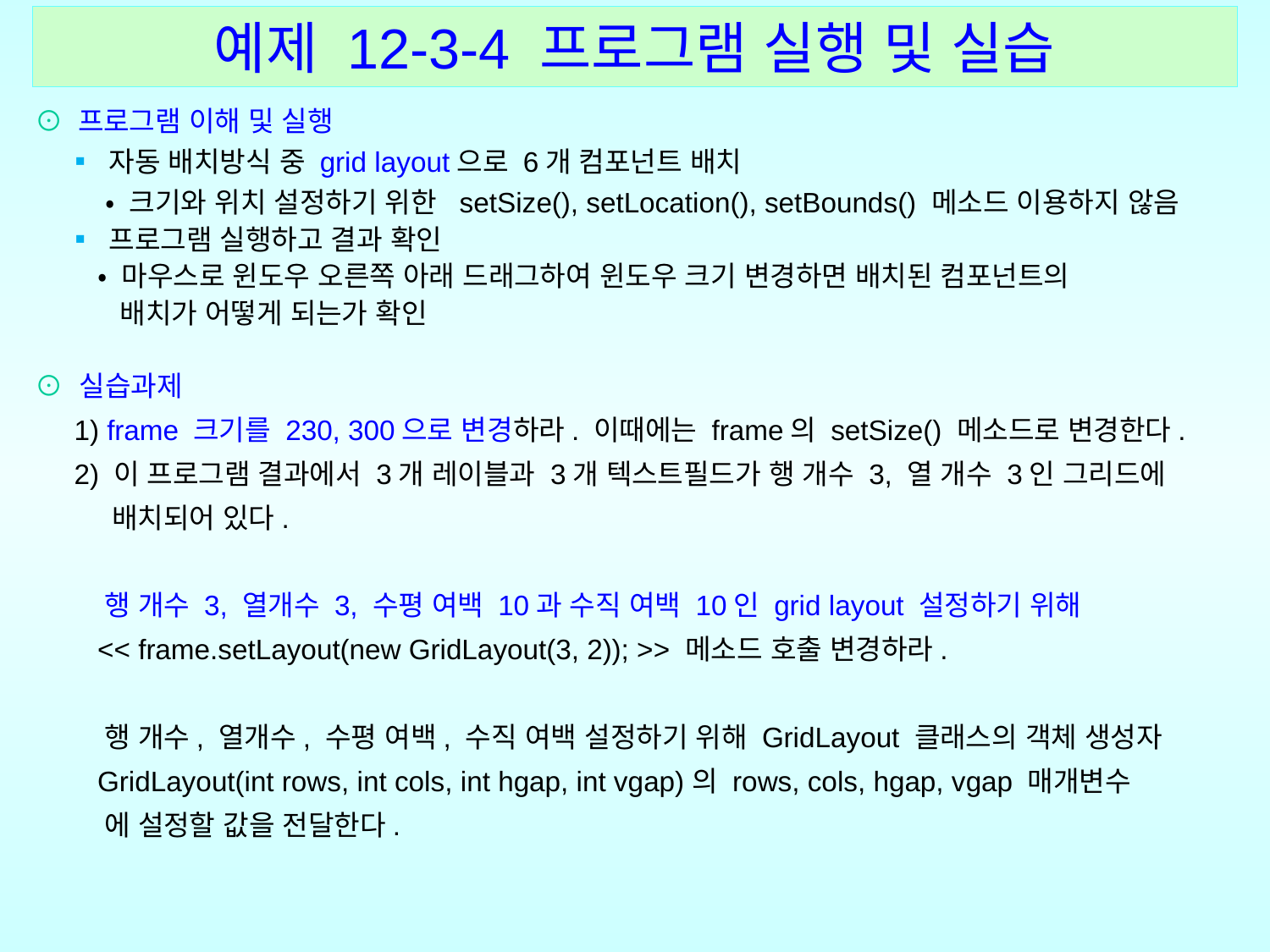

예제 12-3-4 프로그램 실행 및 실습
⊙ 프로그램 이해 및 실행
    ▪ 자동 배치방식 중 grid layout으로 6개 컴포넌트 배치
         • 크기와 위치 설정하기 위한  setSize(), setLocation(), setBounds() 메소드 이용하지 않음
    ▪ 프로그램 실행하고 결과 확인
        • 마우스로 윈도우 오른쪽 아래 드래그하여 윈도우 크기 변경하면 배치된 컴포넌트의
          배치가 어떻게 되는가 확인

⊙ 실습과제
     1) frame 크기를 230, 300으로 변경하라. 이때에는 frame의 setSize() 메소드로 변경한다.
     2) 이 프로그램 결과에서 3개 레이블과 3개 텍스트필드가 행 개수 3, 열 개수 3인 그리드에
         배치되어 있다.

        행 개수 3, 열개수 3, 수평 여백 10과 수직 여백 10인 grid layout 설정하기 위해
        << frame.setLayout(new GridLayout(3, 2)); >> 메소드 호출 변경하라.

        행 개수, 열개수, 수평 여백, 수직 여백 설정하기 위해 GridLayout 클래스의 객체 생성자
        GridLayout(int rows, int cols, int hgap, int vgap)의 rows, cols, hgap, vgap 매개변수
        에 설정할 값을 전달한다.